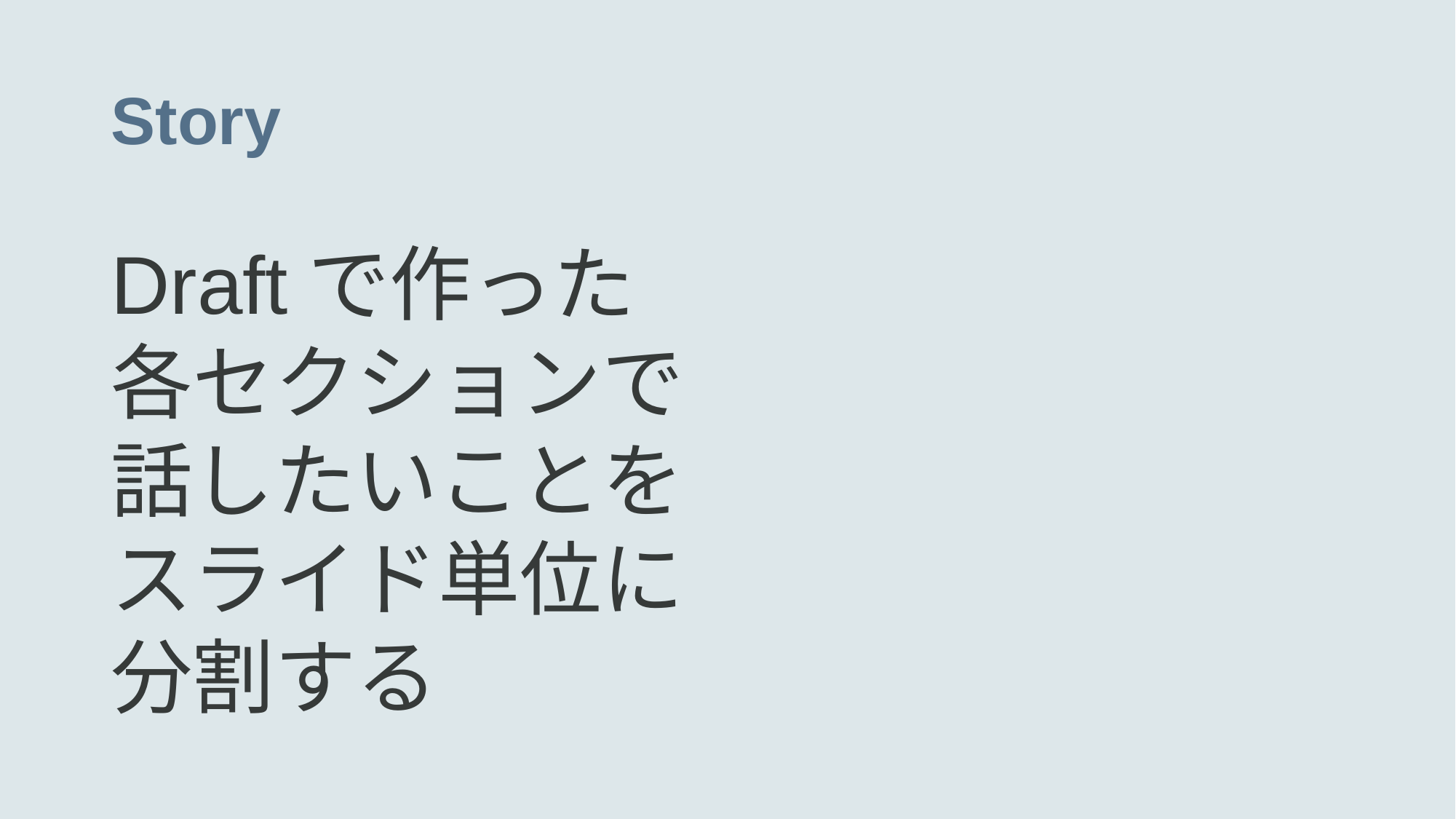

# Story
Draftで作った
各セクションで
話したいことを
スライド単位に
分割する